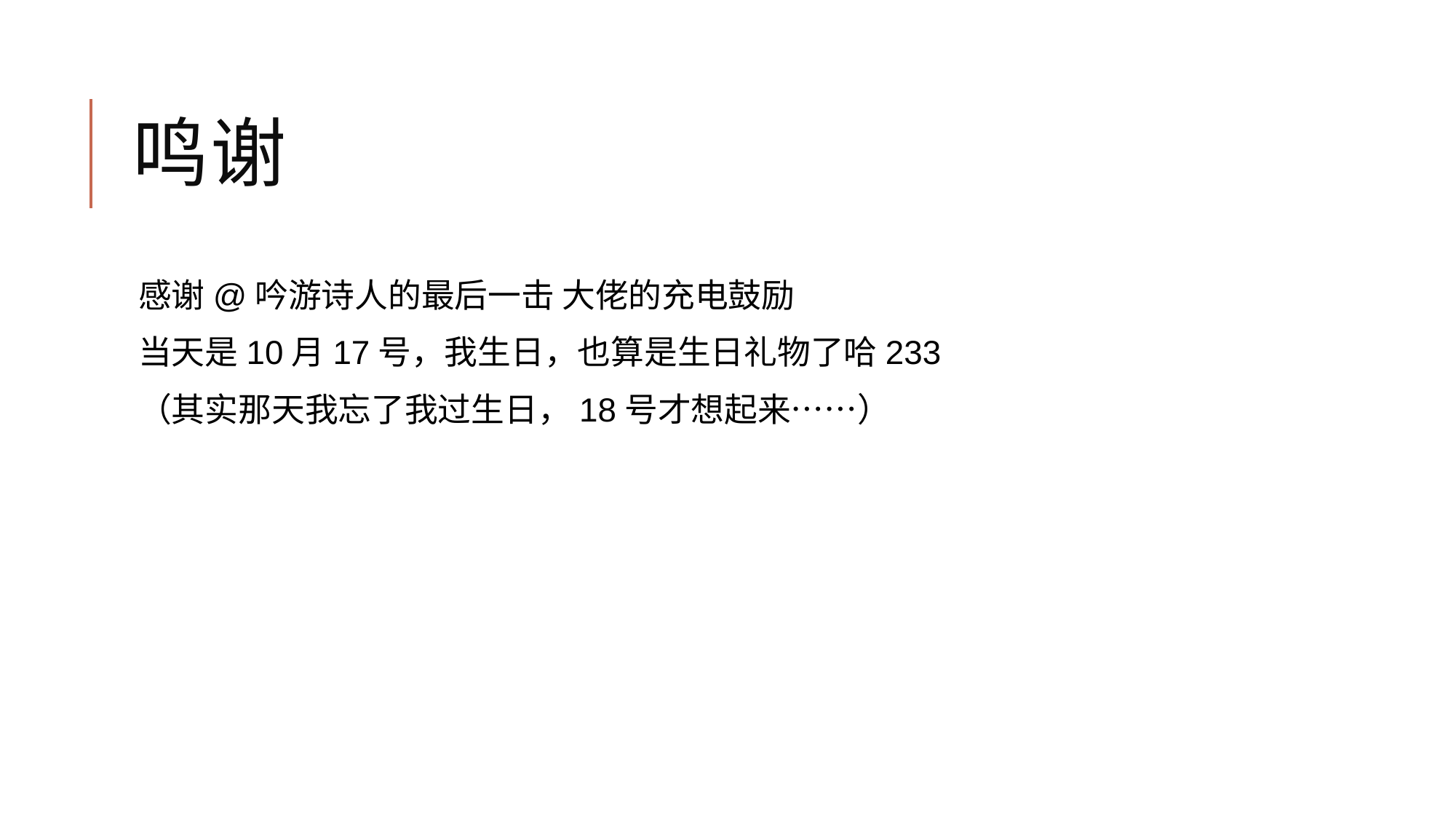

# 鸣谢
感谢@吟游诗人的最后一击 大佬的充电鼓励
当天是10月17号，我生日，也算是生日礼物了哈233
（其实那天我忘了我过生日，18号才想起来……）